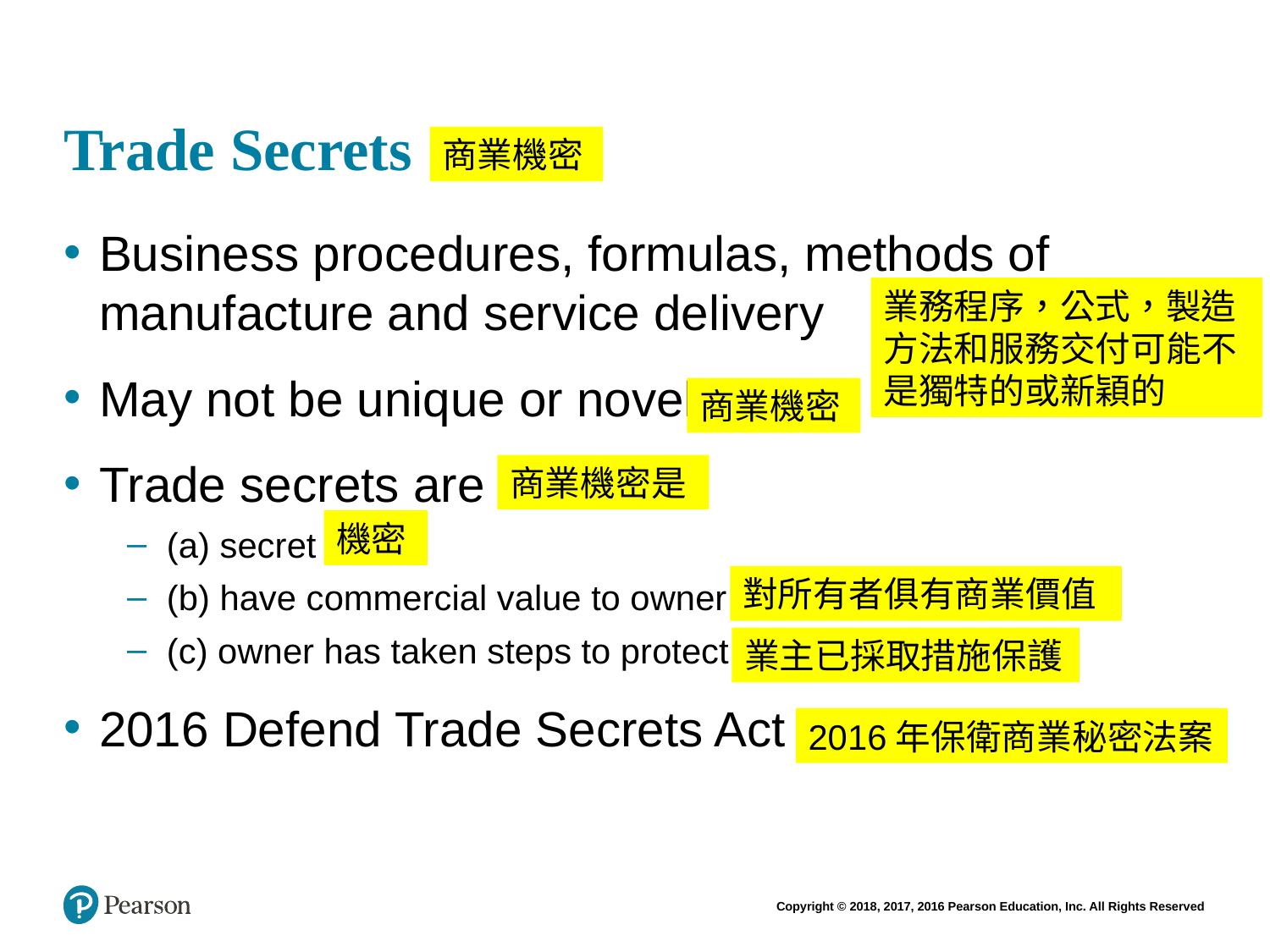

# Trade Secrets
商業機密
Business procedures, formulas, methods of manufacture and service delivery
May not be unique or novel
Trade secrets are
(a) secret
(b) have commercial value to owner
(c) owner has taken steps to protect
2016 Defend Trade Secrets Act
業務程序，公式，製造方法和服務交付可能不是獨特的或新穎的
商業機密
商業機密是
機密
對所有者俱有商業價值
業主已採取措施保護
2016年保衛商業秘密法案